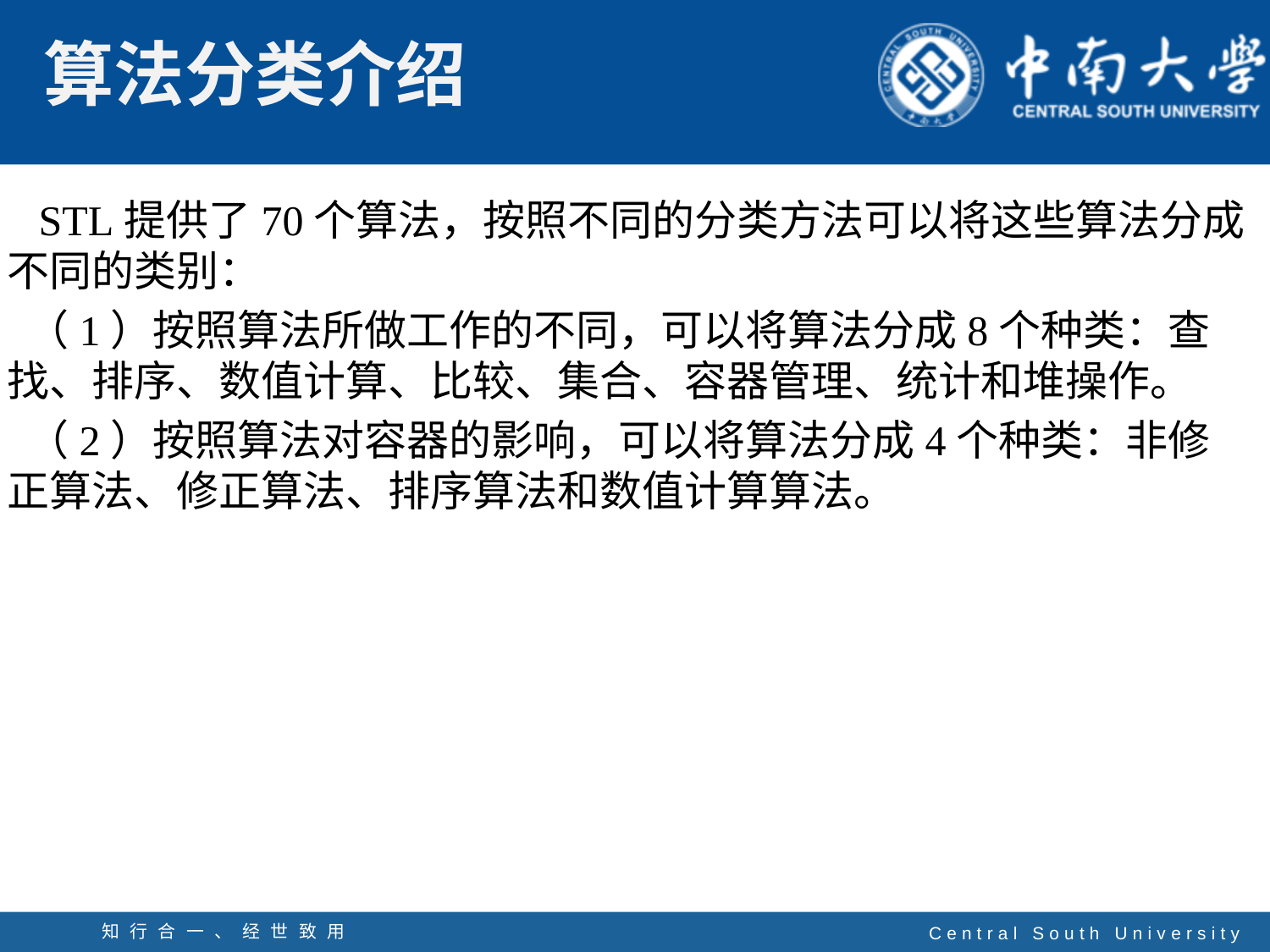

STL提供了70个算法，按照不同的分类方法可以将这些算法分成不同的类别：
 （1）按照算法所做工作的不同，可以将算法分成8个种类：查找、排序、数值计算、比较、集合、容器管理、统计和堆操作。
 （2）按照算法对容器的影响，可以将算法分成4个种类：非修正算法、修正算法、排序算法和数值计算算法。

知行合一、经世致用
自强不息 厚德载物
Central South University
35